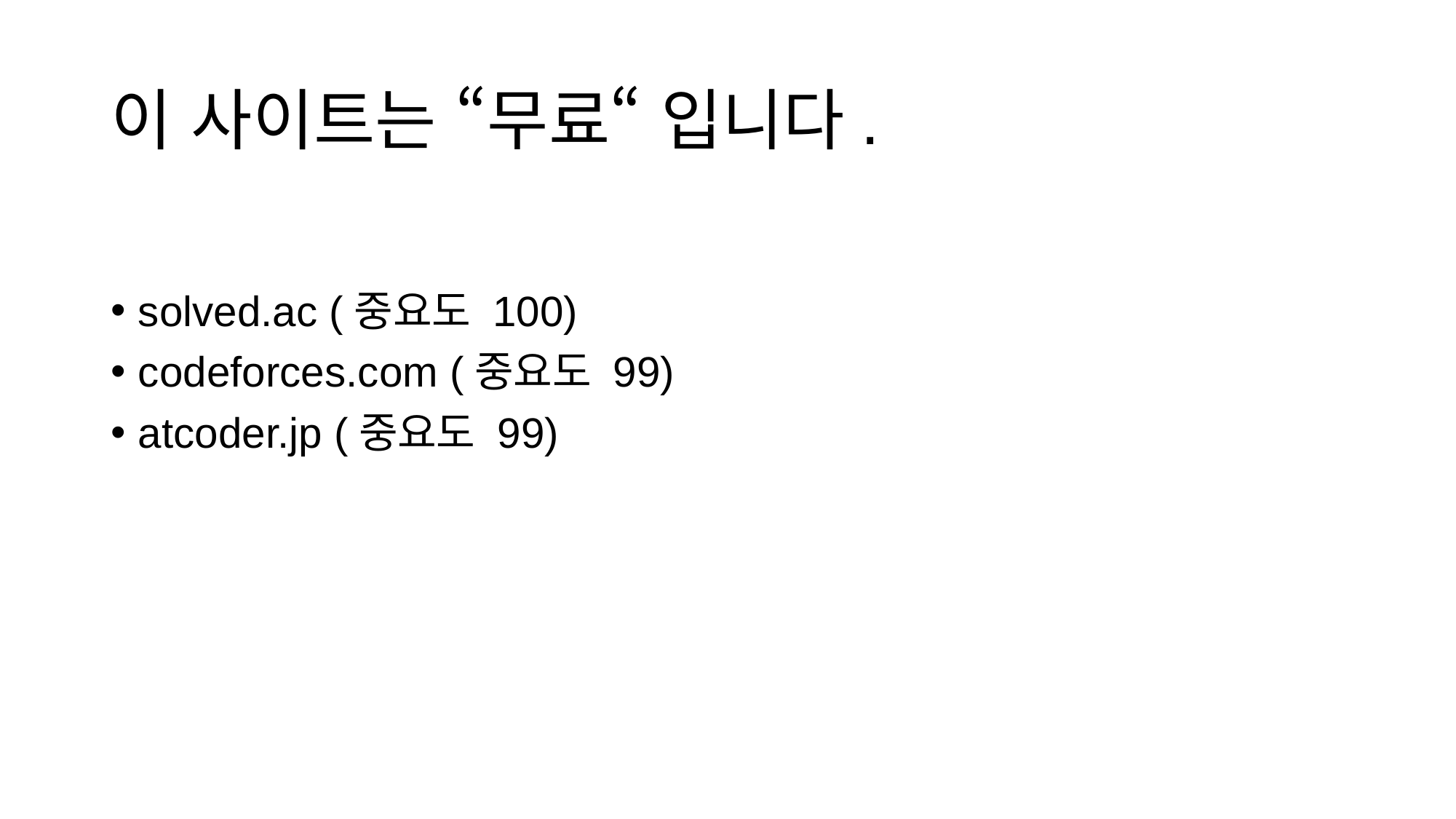

# 이 사이트는 “무료“ 입니다.

solved.ac (중요도 100)
codeforces.com (중요도 99)
atcoder.jp (중요도 99)